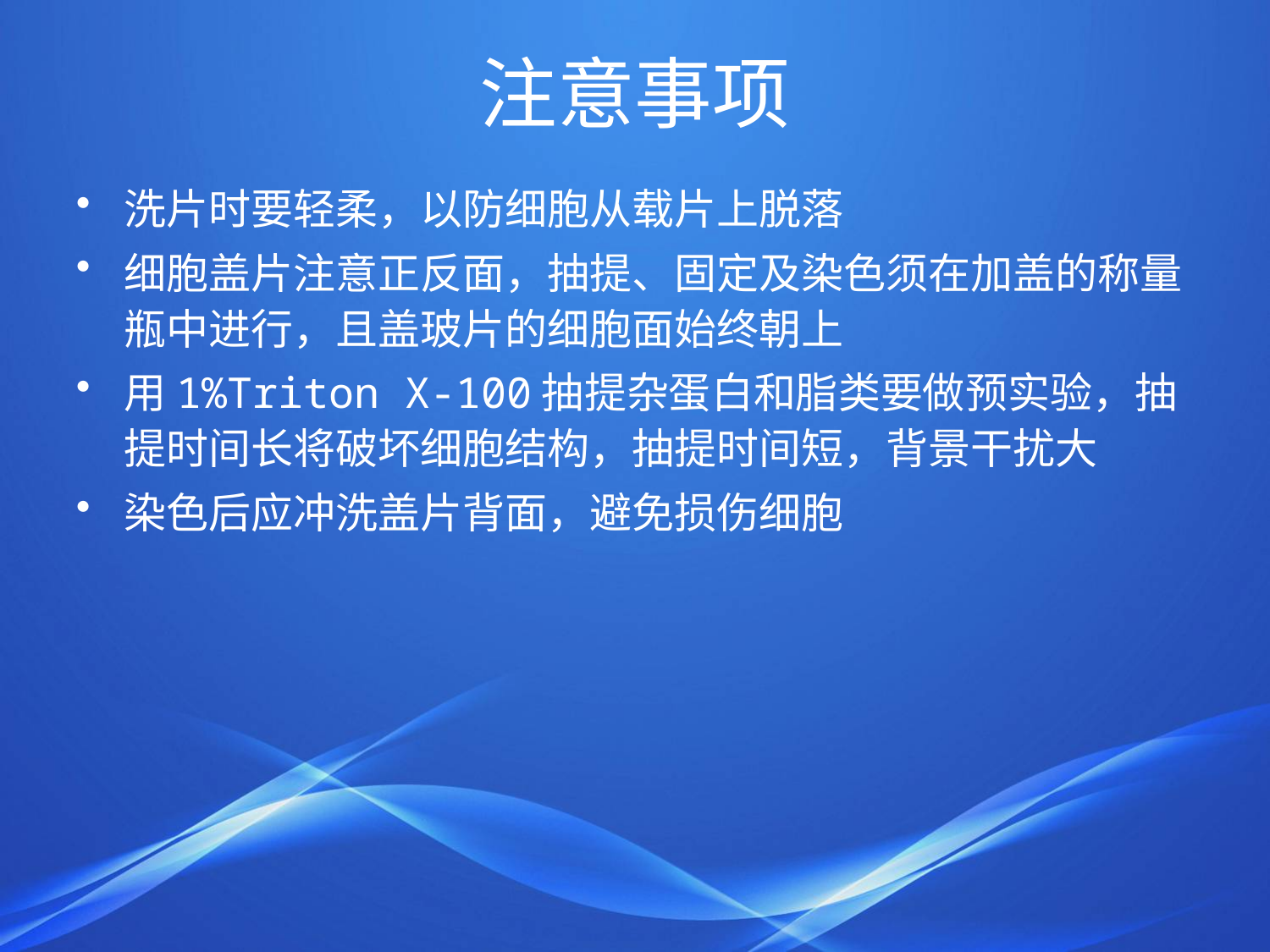

# 注意事项
洗片时要轻柔，以防细胞从载片上脱落
细胞盖片注意正反面，抽提、固定及染色须在加盖的称量瓶中进行，且盖玻片的细胞面始终朝上
用1%Triton X-100抽提杂蛋白和脂类要做预实验，抽提时间长将破坏细胞结构，抽提时间短，背景干扰大
染色后应冲洗盖片背面，避免损伤细胞